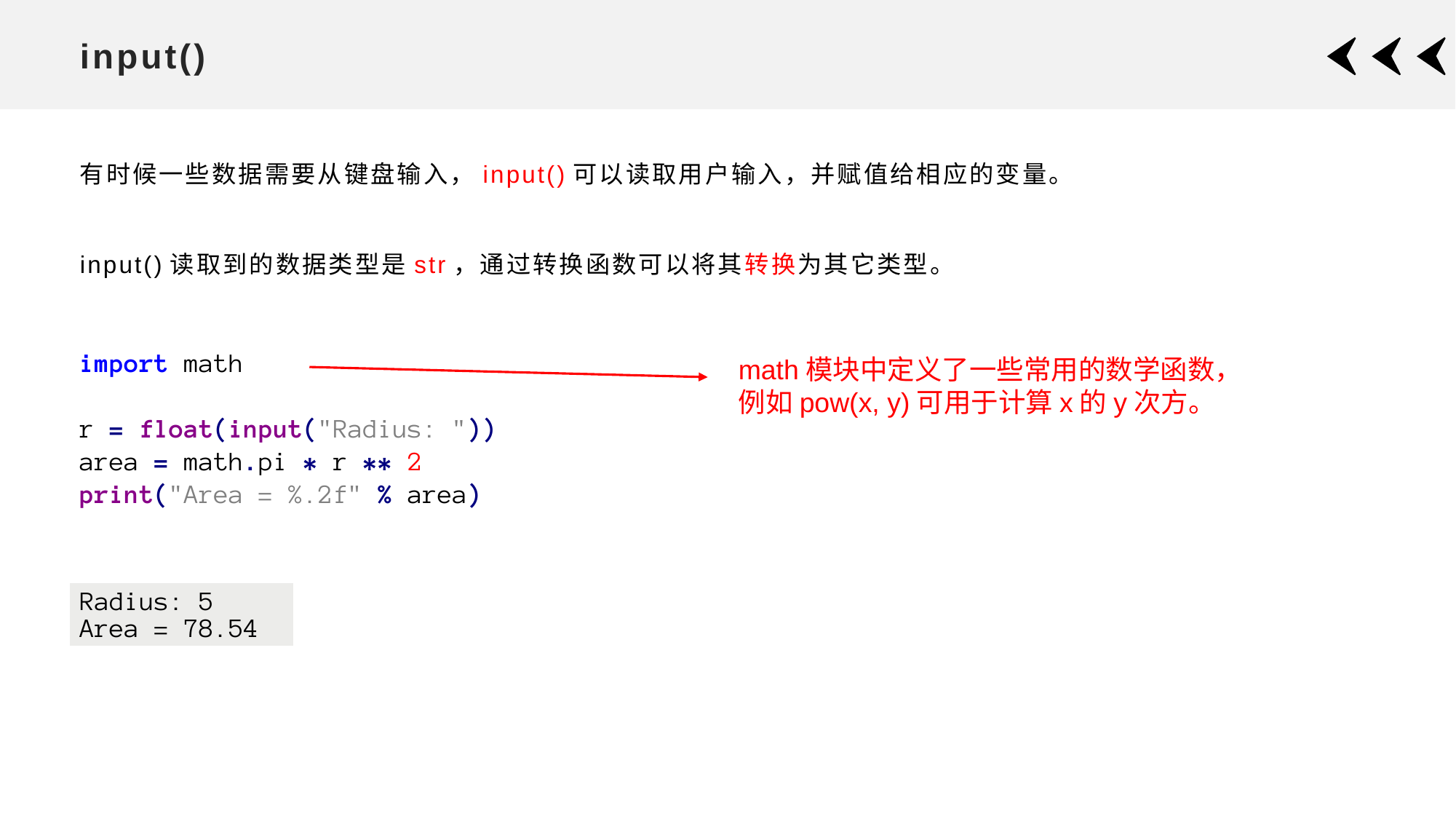

# input()
有时候一些数据需要从键盘输入，input()可以读取用户输入，并赋值给相应的变量。
input()读取到的数据类型是str，通过转换函数可以将其转换为其它类型。
import math

r = float(input("Radius: "))
area = math.pi * r ** 2
print("Area = %.2f" % area)
math模块中定义了一些常用的数学函数，例如pow(x, y)可用于计算x的y次方。
| Radius: 5 Area = 78.54 |
| --- |